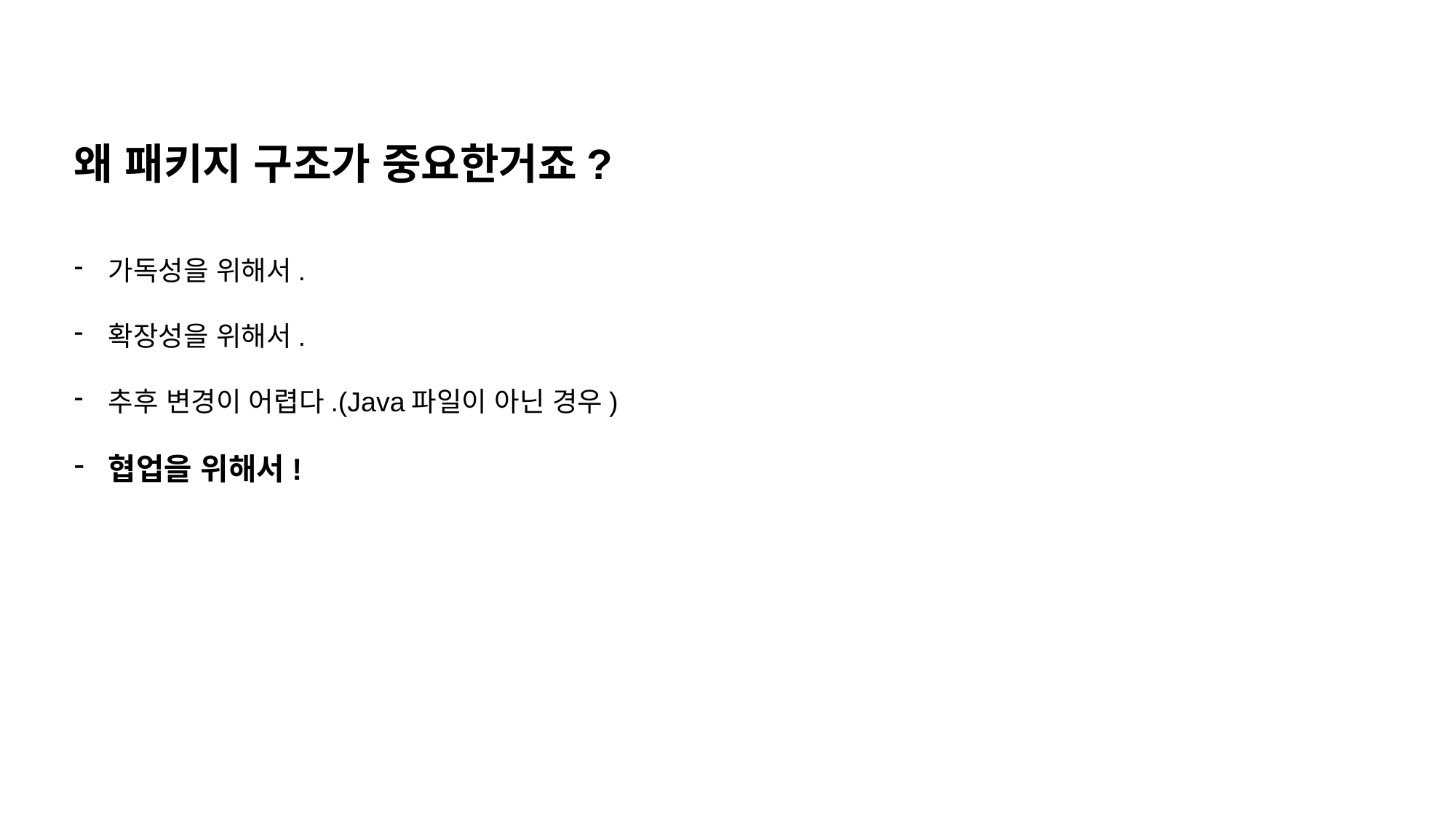

왜 패키지 구조가 중요한거죠?

가독성을 위해서.

확장성을 위해서.

추후 변경이 어렵다.(Java파일이 아닌 경우)

협업을 위해서!